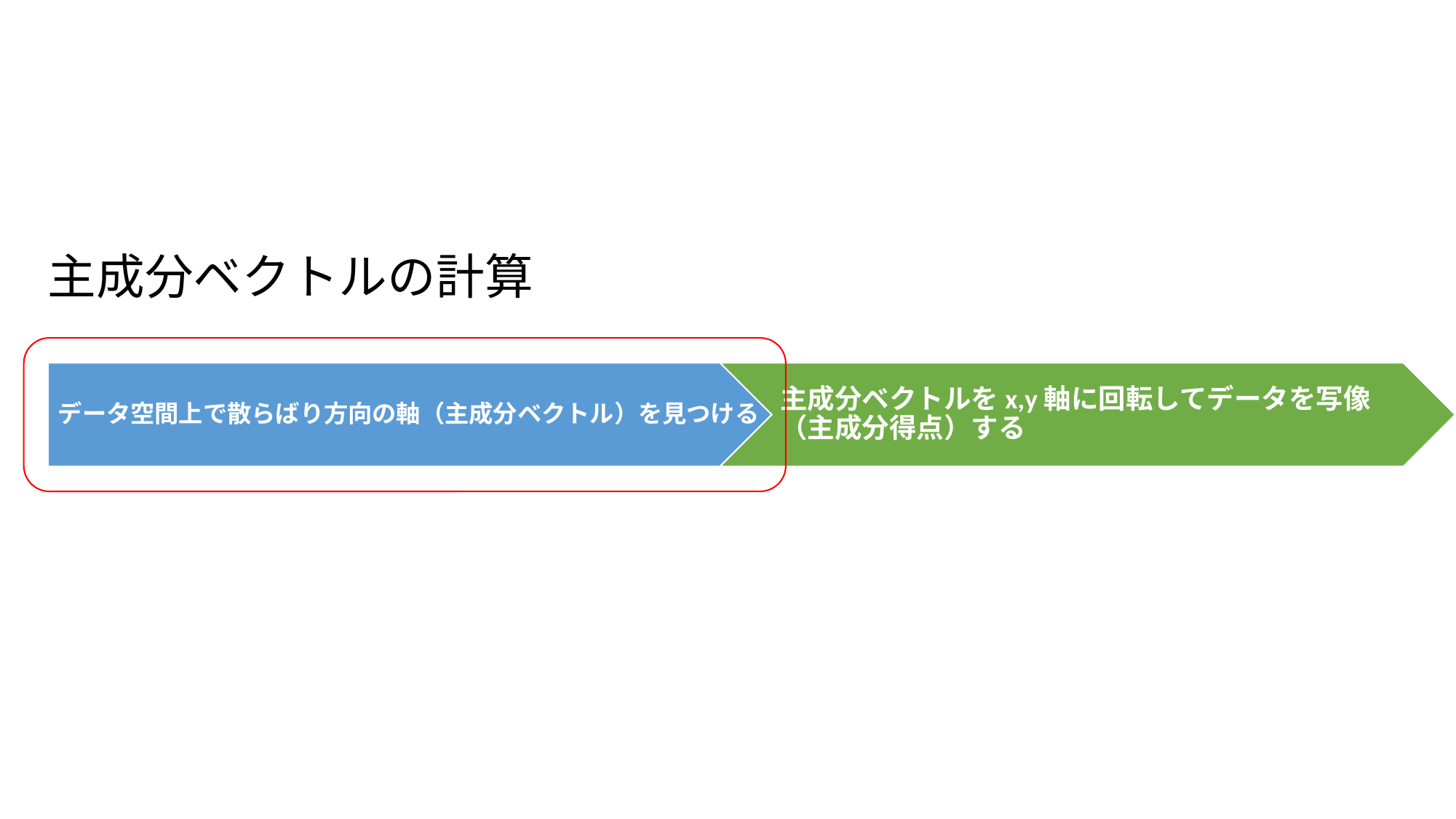

主成分ベクトルの計算

データ空間上で散らばり方向の軸（主成分ベクトル）を見つける
主成分ベクトルをx,y軸に回転してデータを写像（主成分得点）する